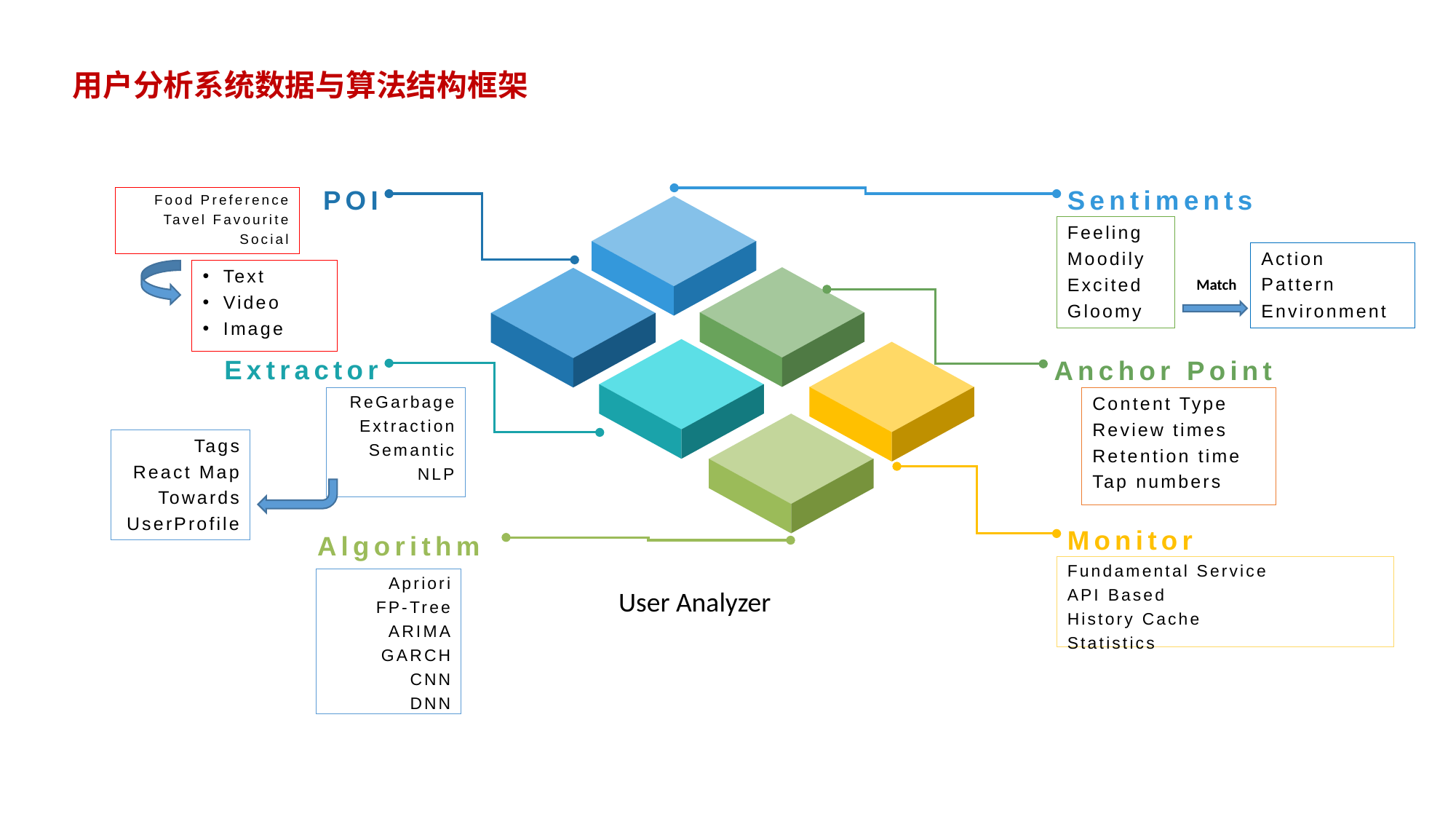

用户分析系统数据与算法结构框架

POI
Sentiments
Food Preference
Tavel Favourite
Social

Feeling
Moodily
Excited
Gloomy

Action
Pattern
Environment

Text
Video
Image

Match

Extractor
Anchor Point

ReGarbage
Extraction
Semantic
NLP
Content Type
Review times
Retention time
Tap numbers

Tags
 React Map
Towards
UserProfile

Monitor
Algorithm
Fundamental Service
API Based
History Cache
Statistics
Apriori
FP-Tree
ARIMA
GARCH
CNN
DNN
User Analyzer